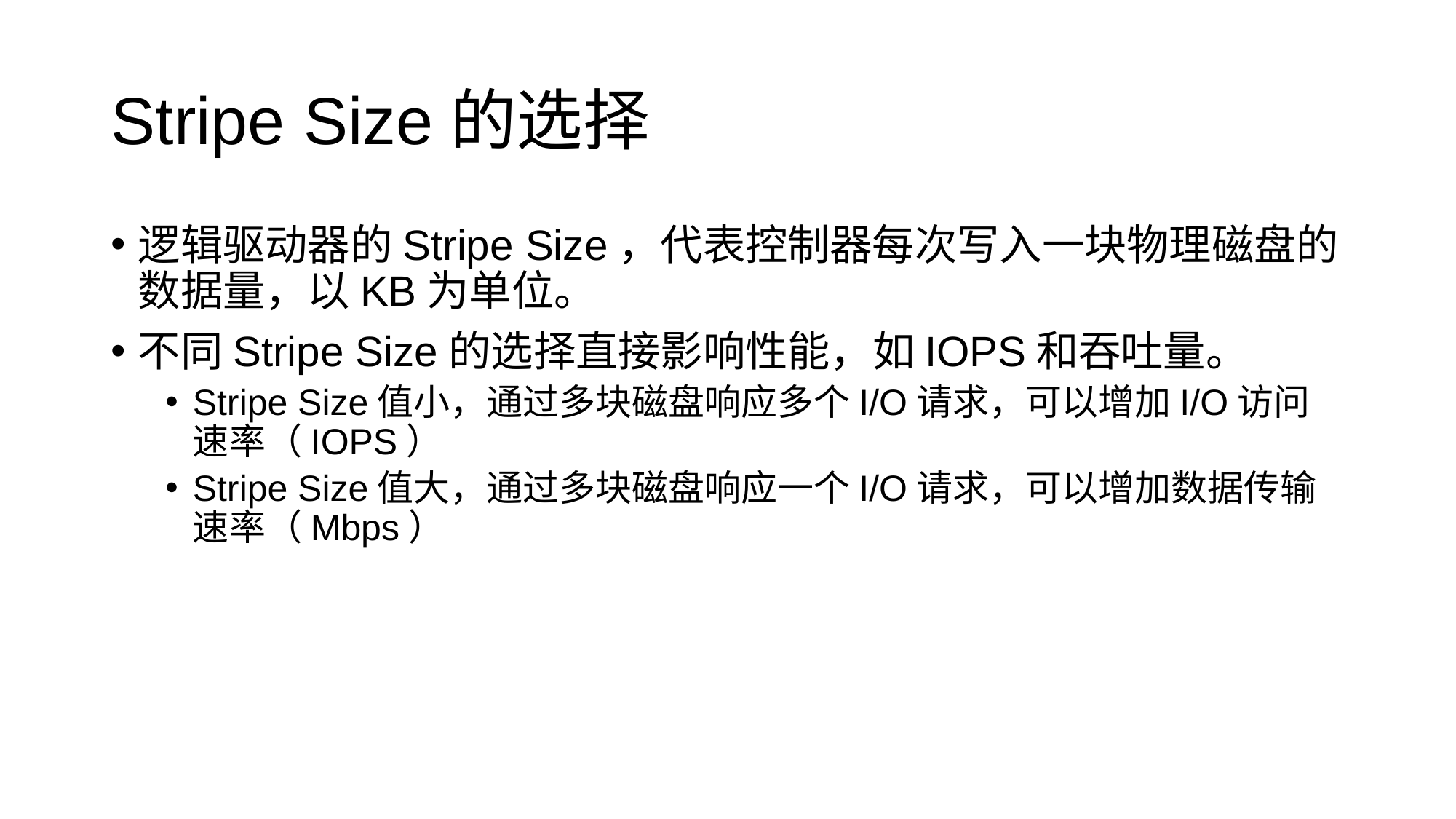

# Stripe Size的选择
逻辑驱动器的Stripe Size，代表控制器每次写入一块物理磁盘的数据量，以KB为单位。
不同Stripe Size的选择直接影响性能，如IOPS和吞吐量。
Stripe Size值小，通过多块磁盘响应多个I/O请求，可以增加I/O访问速率（IOPS）
Stripe Size值大，通过多块磁盘响应一个I/O请求，可以增加数据传输速率（Mbps）